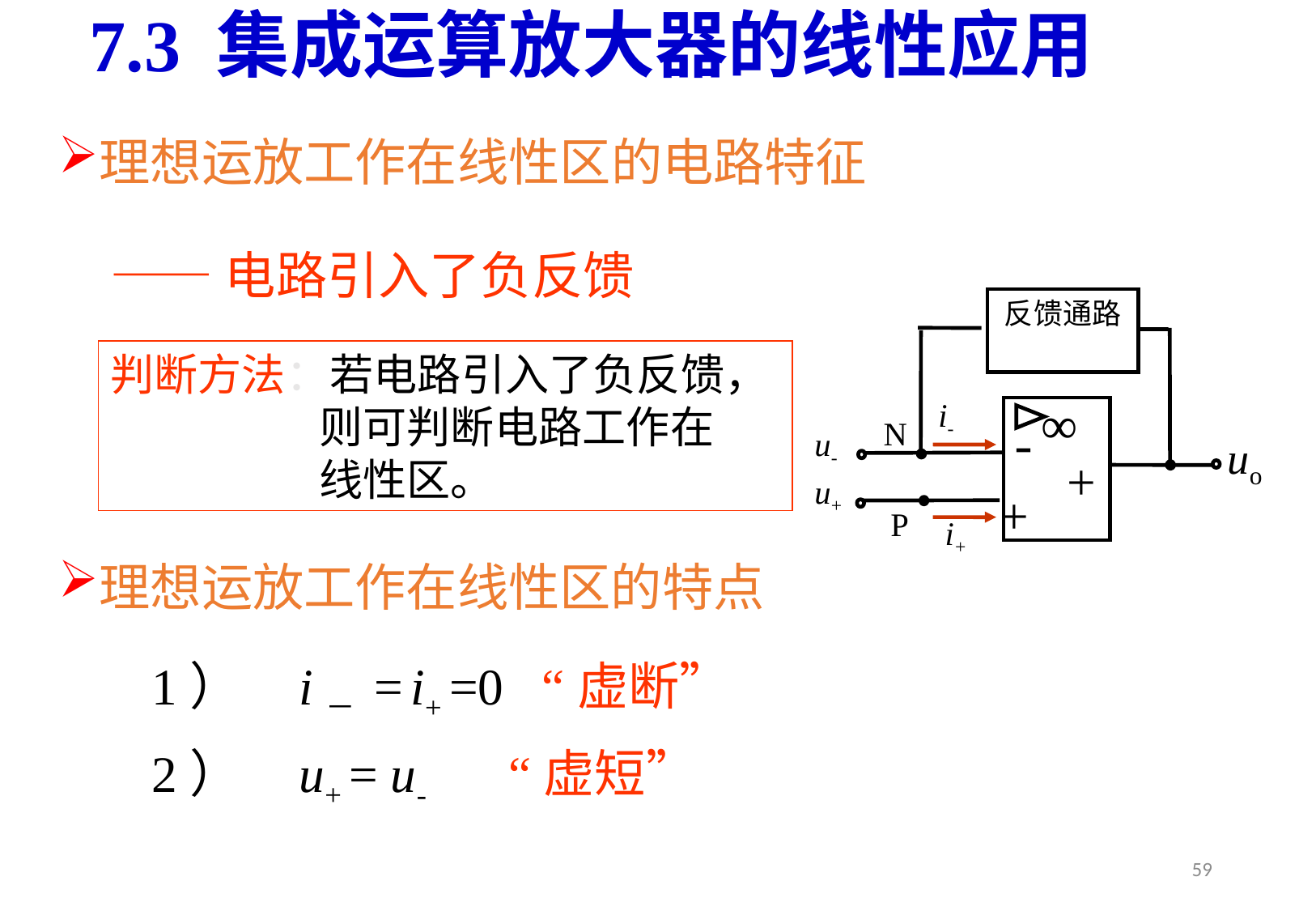

# 7.3 集成运算放大器的线性应用
理想运放工作在线性区的电路特征
——电路引入了负反馈
反馈通路

∞

+
i-

N
u-
uo

u+

+

P

i+

判断方法：若电路引入了负反馈，
                    则可判断电路工作在
                    线性区。
理想运放工作在线性区的特点
1）    i－ = i+ =0   “虚断”
2）    u+ = u-           “虚短”
59